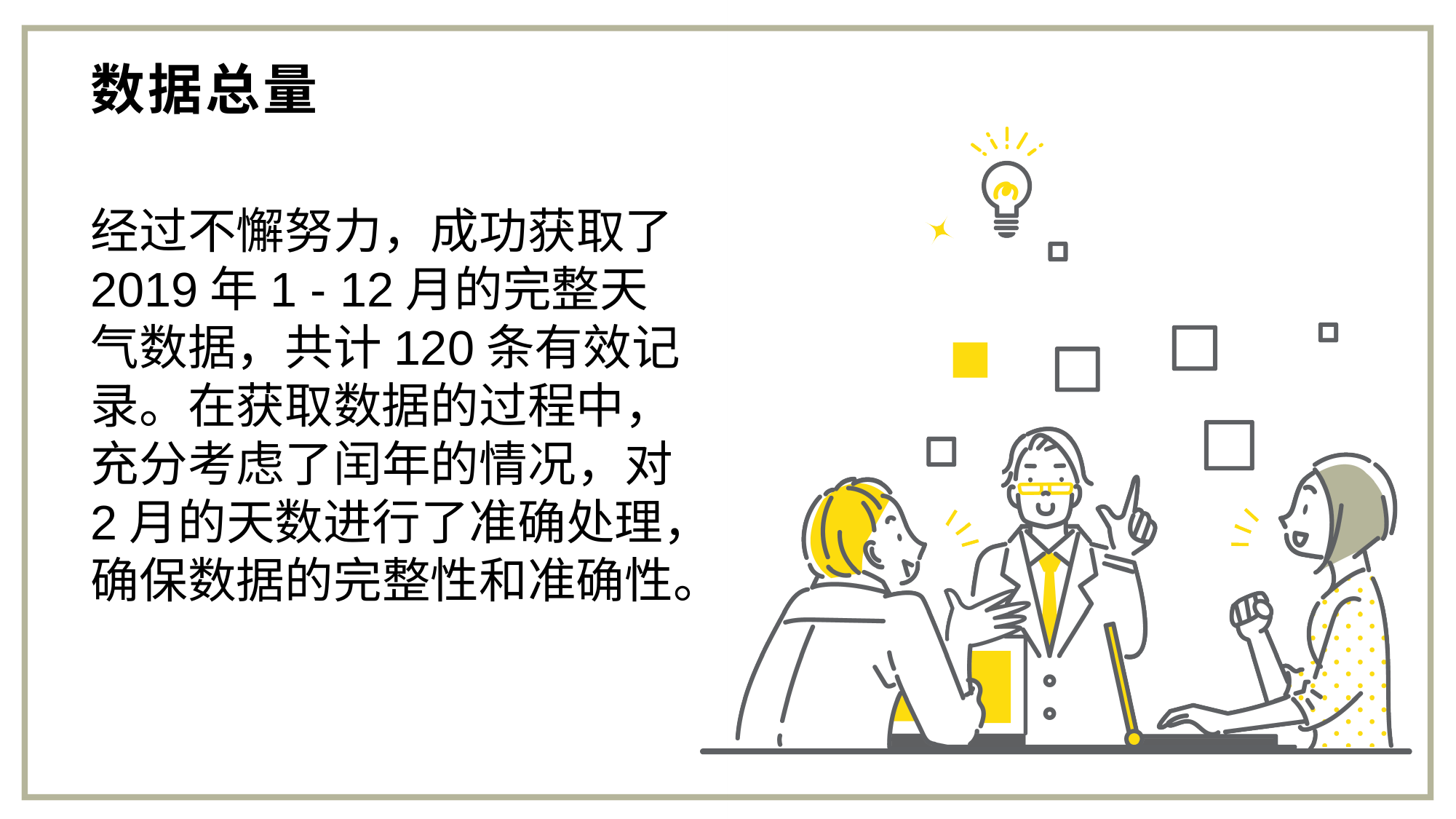

# 数据总量
经过不懈努力，成功获取了2019年1 - 12月的完整天气数据，共计120条有效记录。在获取数据的过程中，充分考虑了闰年的情况，对2月的天数进行了准确处理，确保数据的完整性和准确性。